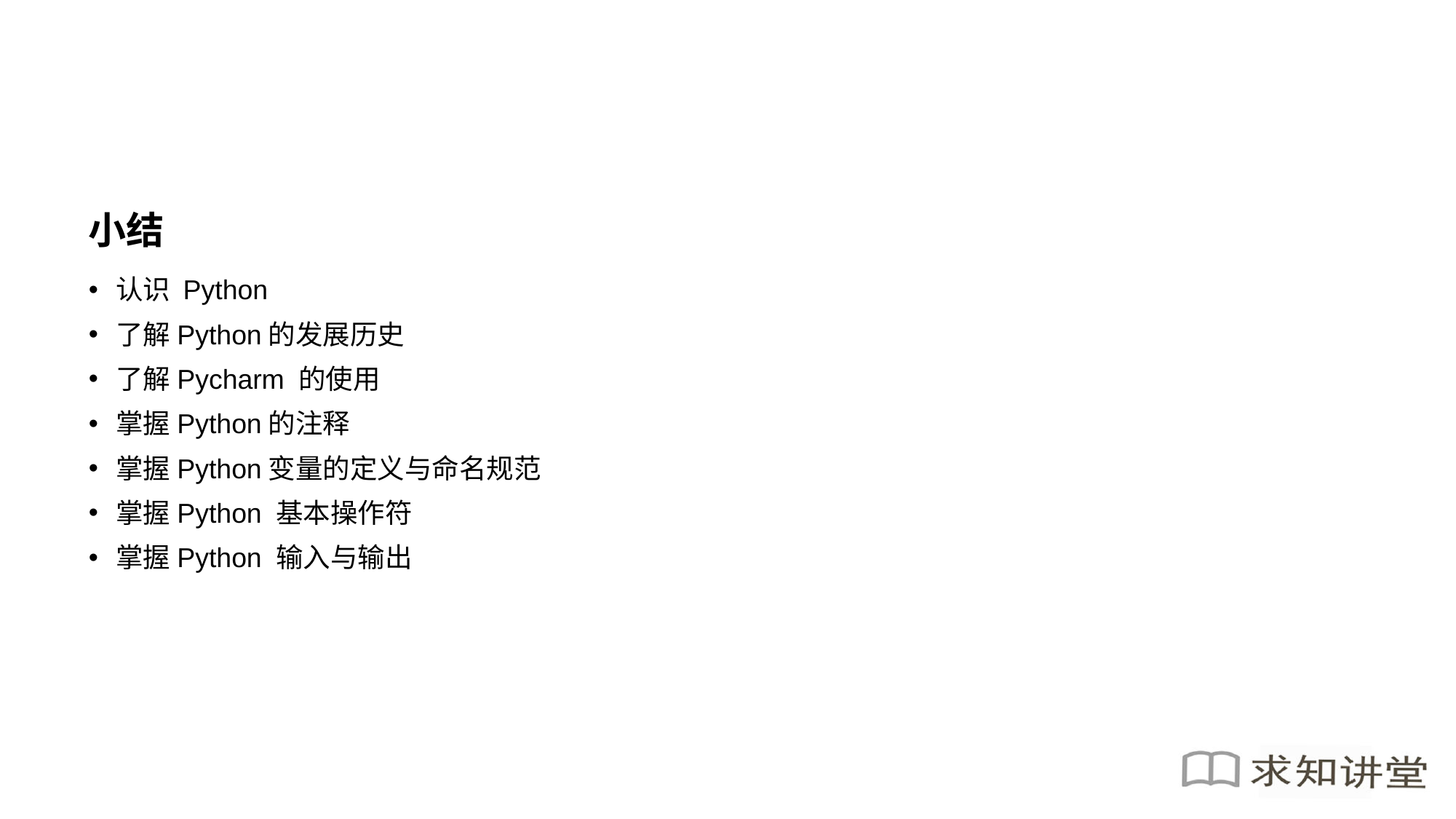

小结
认识 Python
了解Python的发展历史
了解Pycharm 的使用
掌握Python的注释
掌握Python变量的定义与命名规范
掌握Python 基本操作符
掌握Python 输入与输出